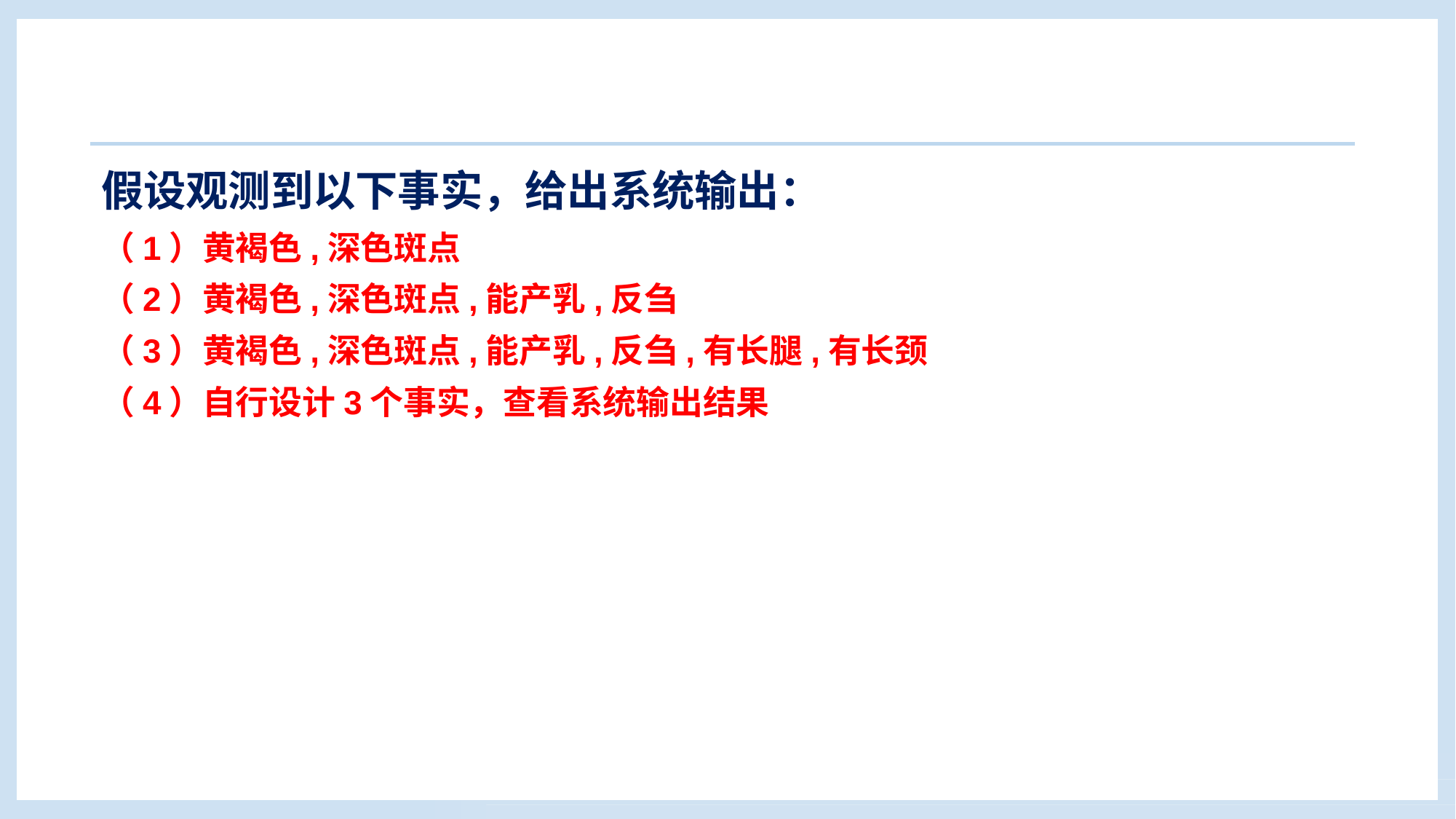

#
假设观测到以下事实，给出系统输出：
（1）黄褐色,深色斑点
（2）黄褐色,深色斑点,能产乳,反刍
（3）黄褐色,深色斑点,能产乳,反刍,有长腿,有长颈
（4）自行设计3个事实，查看系统输出结果